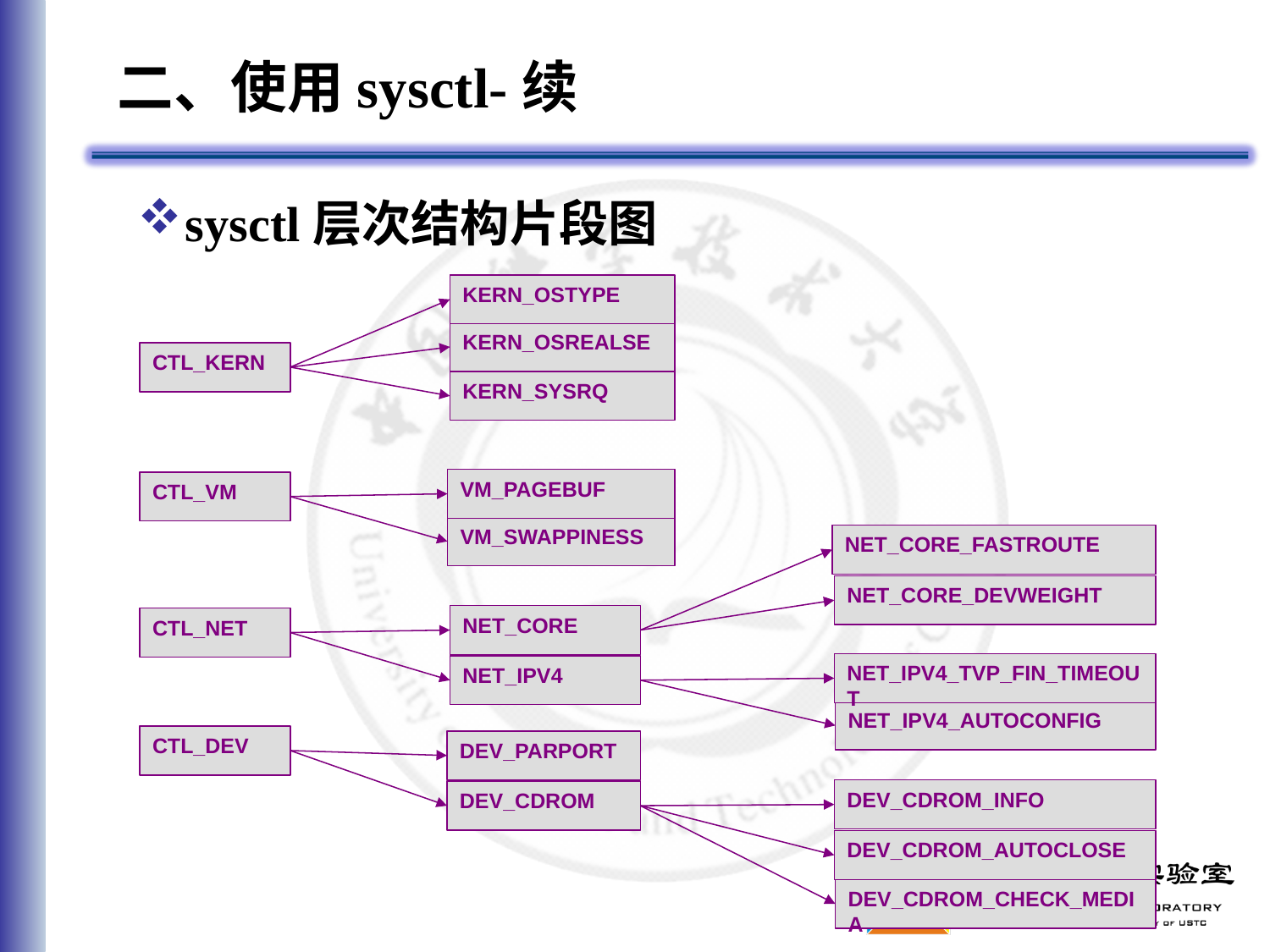

# 二、使用sysctl-续
sysctl层次结构片段图
KERN_OSTYPE
KERN_OSREALSE
CTL_KERN
KERN_SYSRQ
VM_PAGEBUF
CTL_VM
VM_SWAPPINESS
NET_CORE_FASTROUTE
NET_CORE_DEVWEIGHT
NET_CORE
CTL_NET
NET_IPV4_TVP_FIN_TIMEOUT
NET_IPV4
NET_IPV4_AUTOCONFIG
CTL_DEV
DEV_PARPORT
DEV_CDROM_INFO
DEV_CDROM
DEV_CDROM_AUTOCLOSE
DEV_CDROM_CHECK_MEDIA